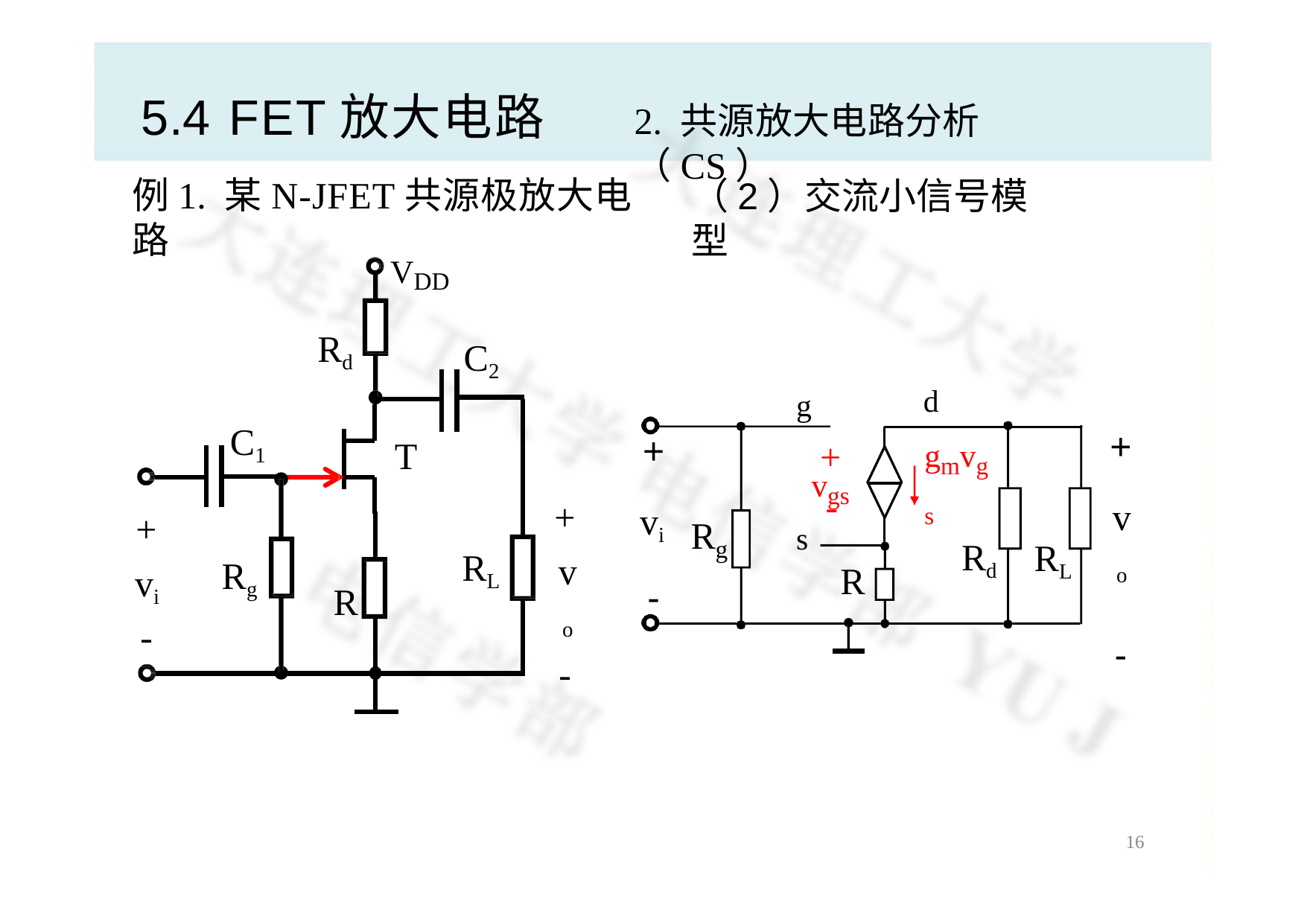

# 5.4 FET放大电路
2. 共源放大电路分析（CS）
例1. 某N-JFET共源极放大电路
（2）交流小信号模型

VDD

Rd
C2

d
gmvgs
g

C1
+
vo

-

+

T
+

vgs

-
s
+
vo
-
vi
-
+

R
g
Rd
RL

RL
Rg

R
vi

R

-

16